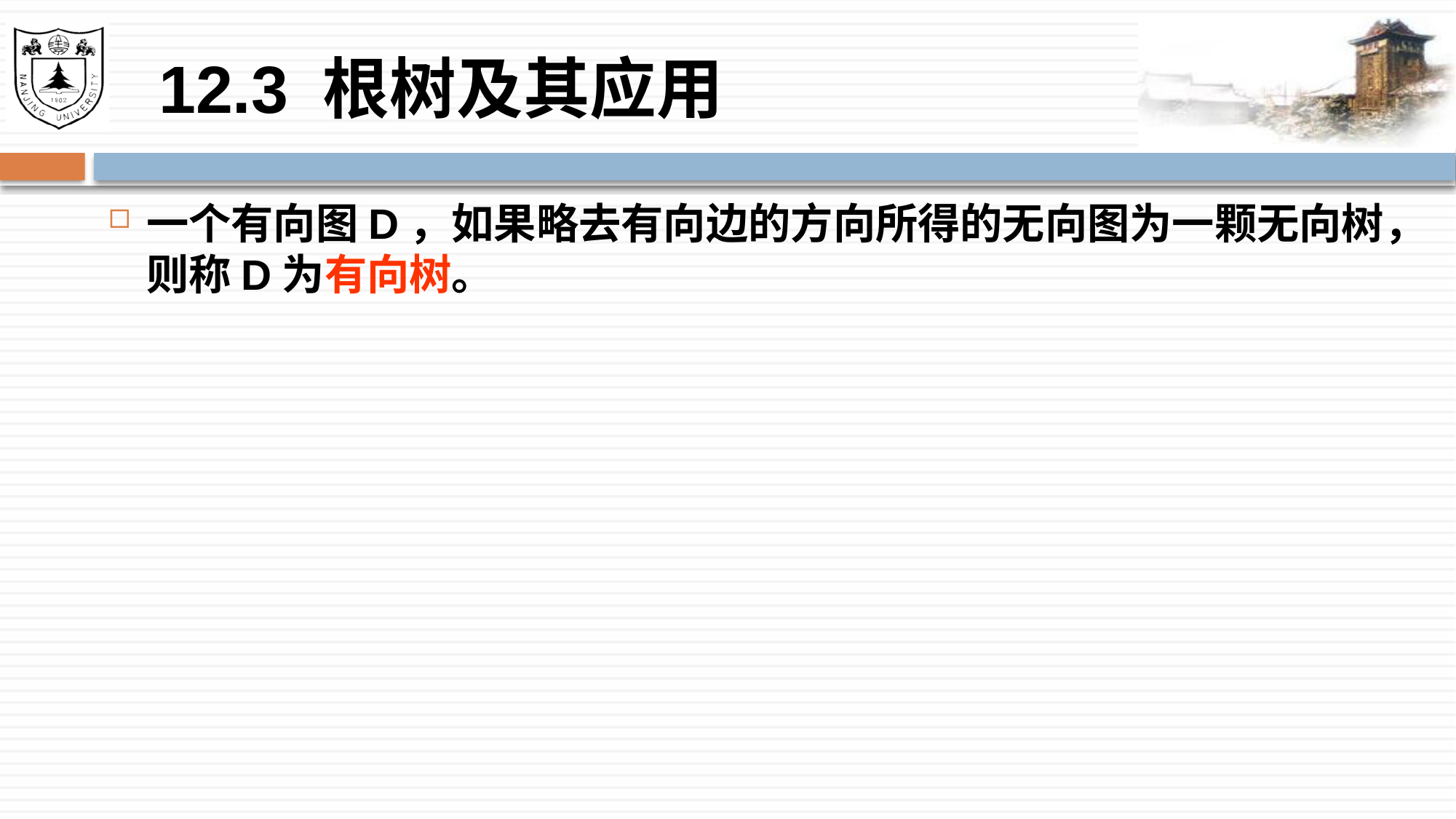

# 12.3 根树及其应用
一个有向图D，如果略去有向边的方向所得的无向图为一颗无向树，则称D为有向树。